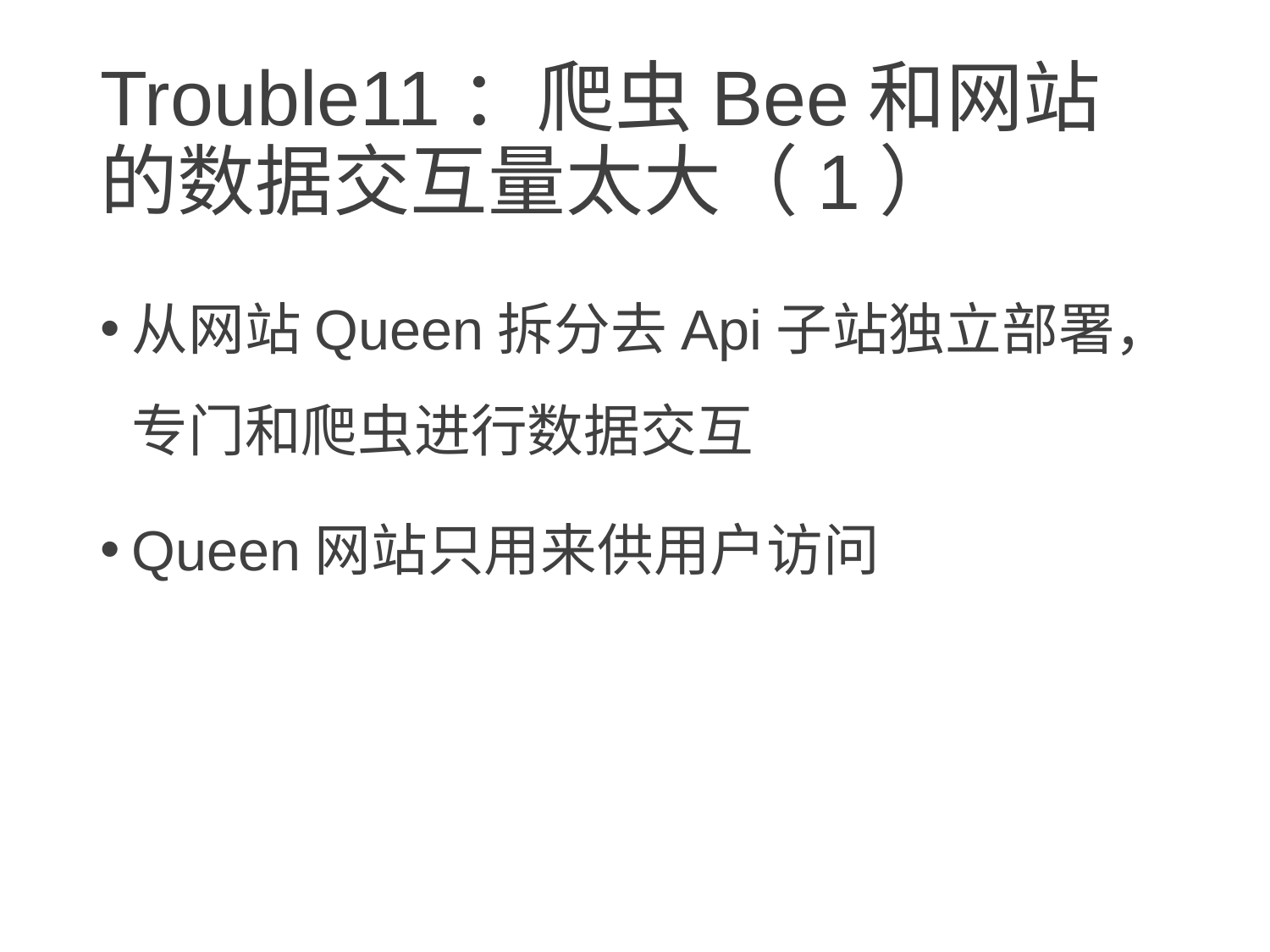

# Trouble11：爬虫Bee和网站的数据交互量太大（1）
从网站Queen拆分去Api子站独立部署，专门和爬虫进行数据交互
Queen网站只用来供用户访问